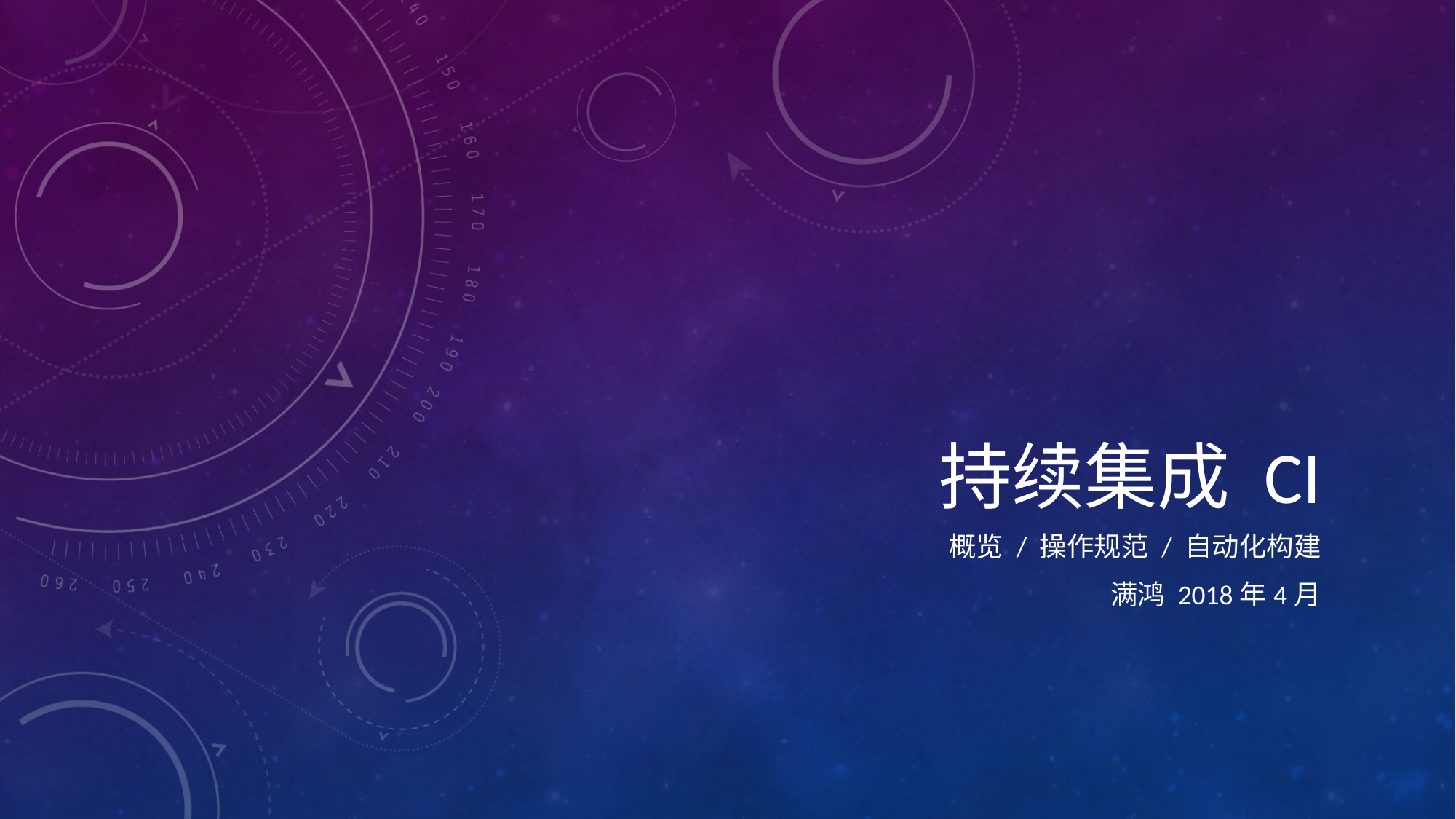

# 持续集成 CI
概览 / 操作规范 / 自动化构建
满鸿 2018年4月